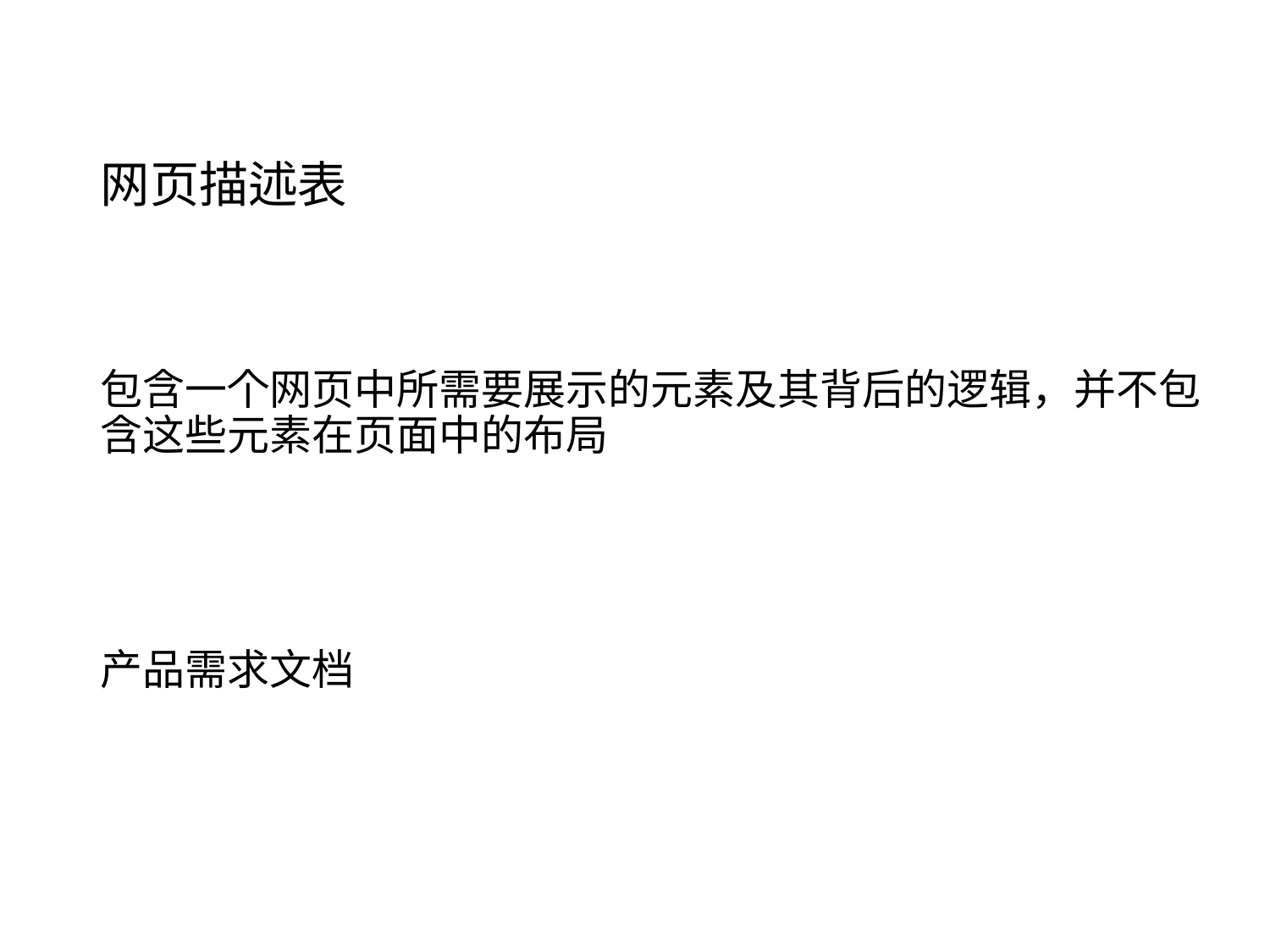

# 网页描述表

包含一个网页中所需要展示的元素及其背后的逻辑，并不包含这些元素在页面中的布局

产品需求文档